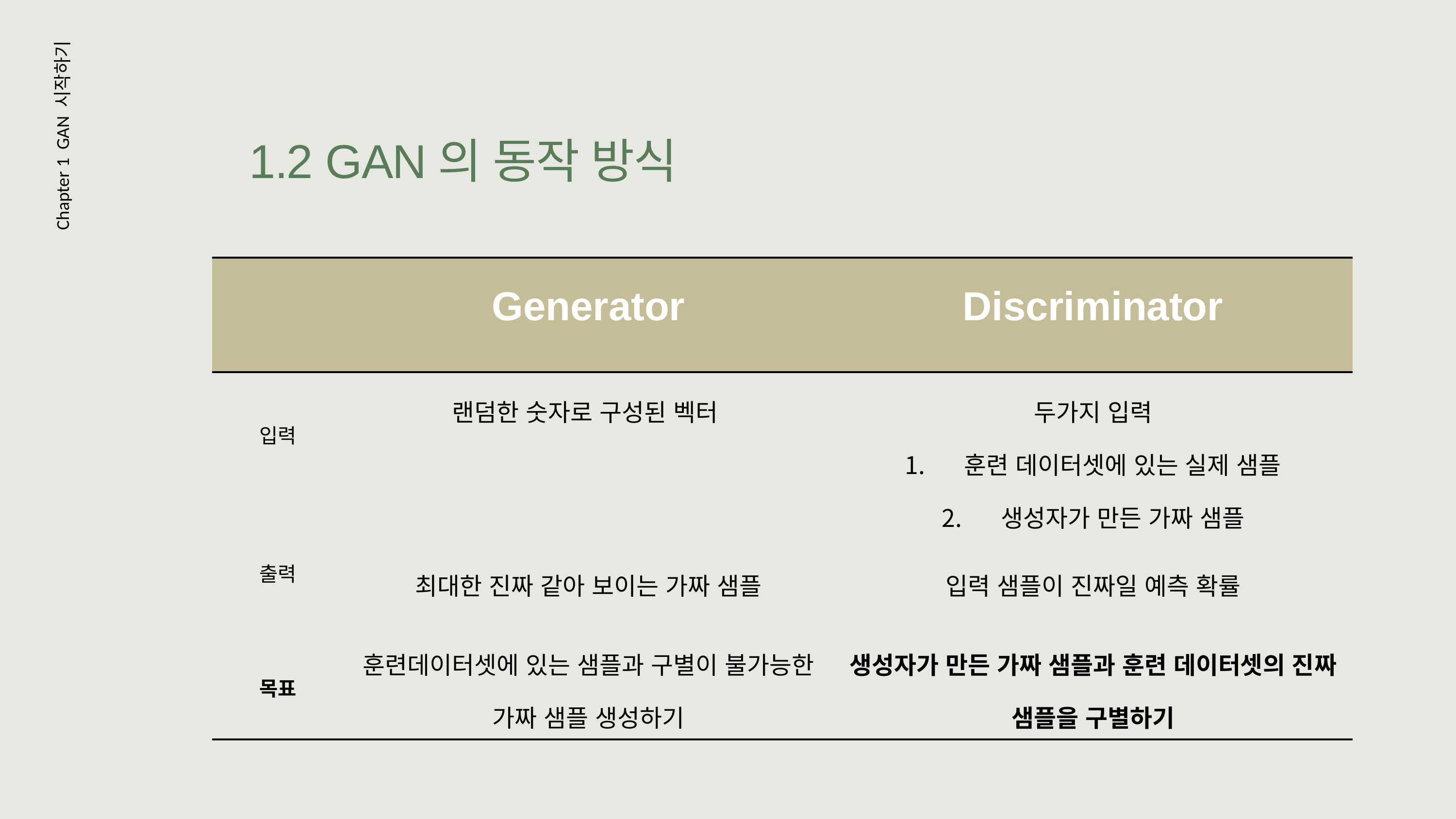

1.2 GAN의 동작 방식
Chapter 1  GAN 시작하기
|  | Generator | Discriminator |
| --- | --- | --- |
| 입력 | 랜덤한 숫자로 구성된 벡터 | 두가지 입력 훈련 데이터셋에 있는 실제 샘플 생성자가 만든 가짜 샘플 |
| 출력 | 최대한 진짜 같아 보이는 가짜 샘플 | 입력 샘플이 진짜일 예측 확률 |
| 목표 | 훈련데이터셋에 있는 샘플과 구별이 불가능한 가짜 샘플 생성하기 | 생성자가 만든 가짜 샘플과 훈련 데이터셋의 진짜 샘플을 구별하기 |